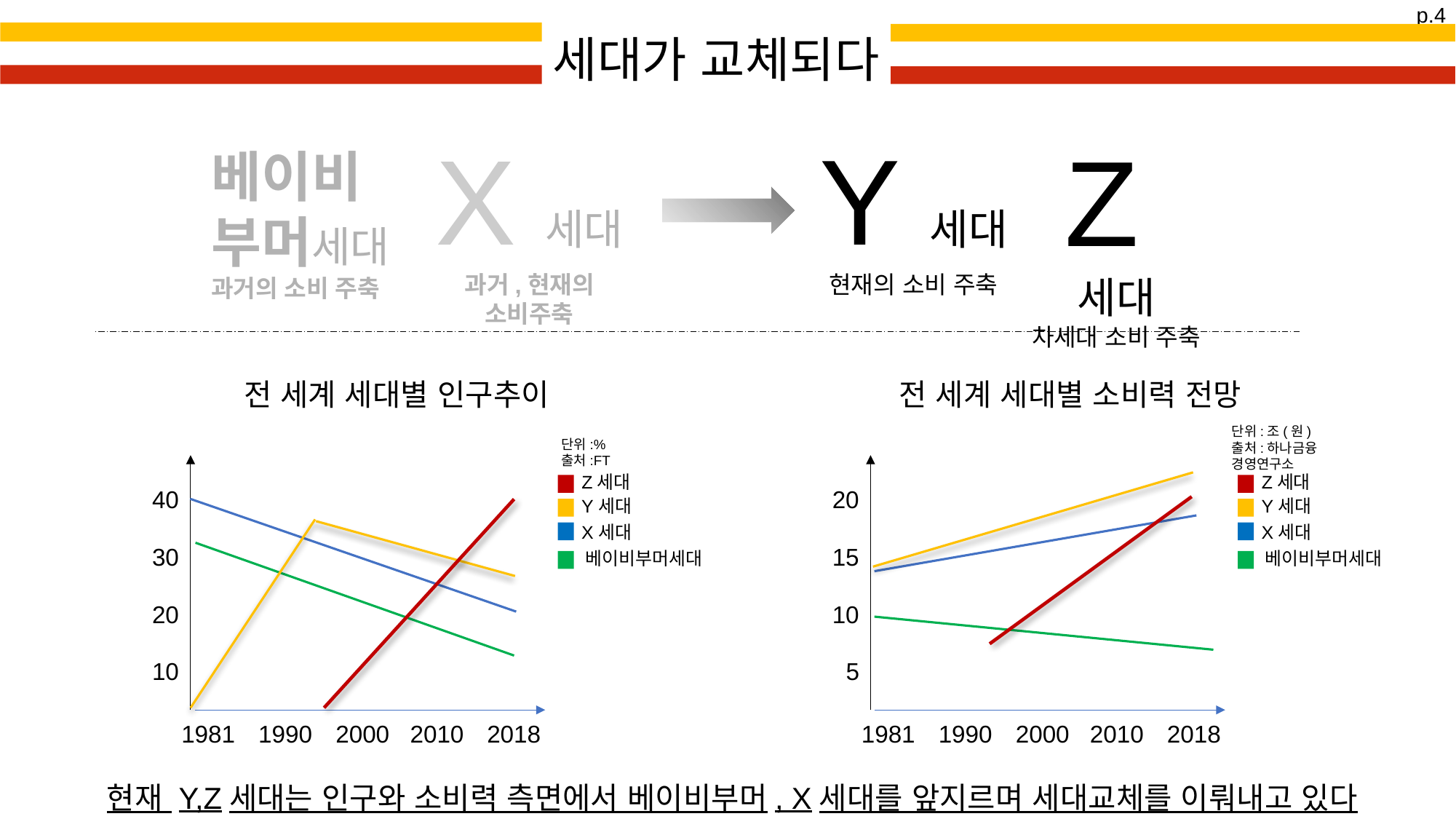

세대가 교체되다
X세대
과거,현재의 소비주축
Y세대
현재의 소비 주축
Z세대
차세대 소비 주축

베이비
부머세대
과거의 소비 주축

전 세계 세대별 인구추이
전 세계 세대별 소비력 전망
단위:조(원)
출처:하나금융
경영연구소
단위:%
출처:FT
Z세대

40
Y세대

X세대

30
베이비부머세대

20
10
1981
1990
2000
2010
2018
Z세대

20
Y세대

X세대

15
베이비부머세대

10
5
1981
1990
2000
2010
2018
현재 Y,Z세대는 인구와 소비력 측면에서 베이비부머, X세대를 앞지르며 세대교체를 이뤄내고 있다